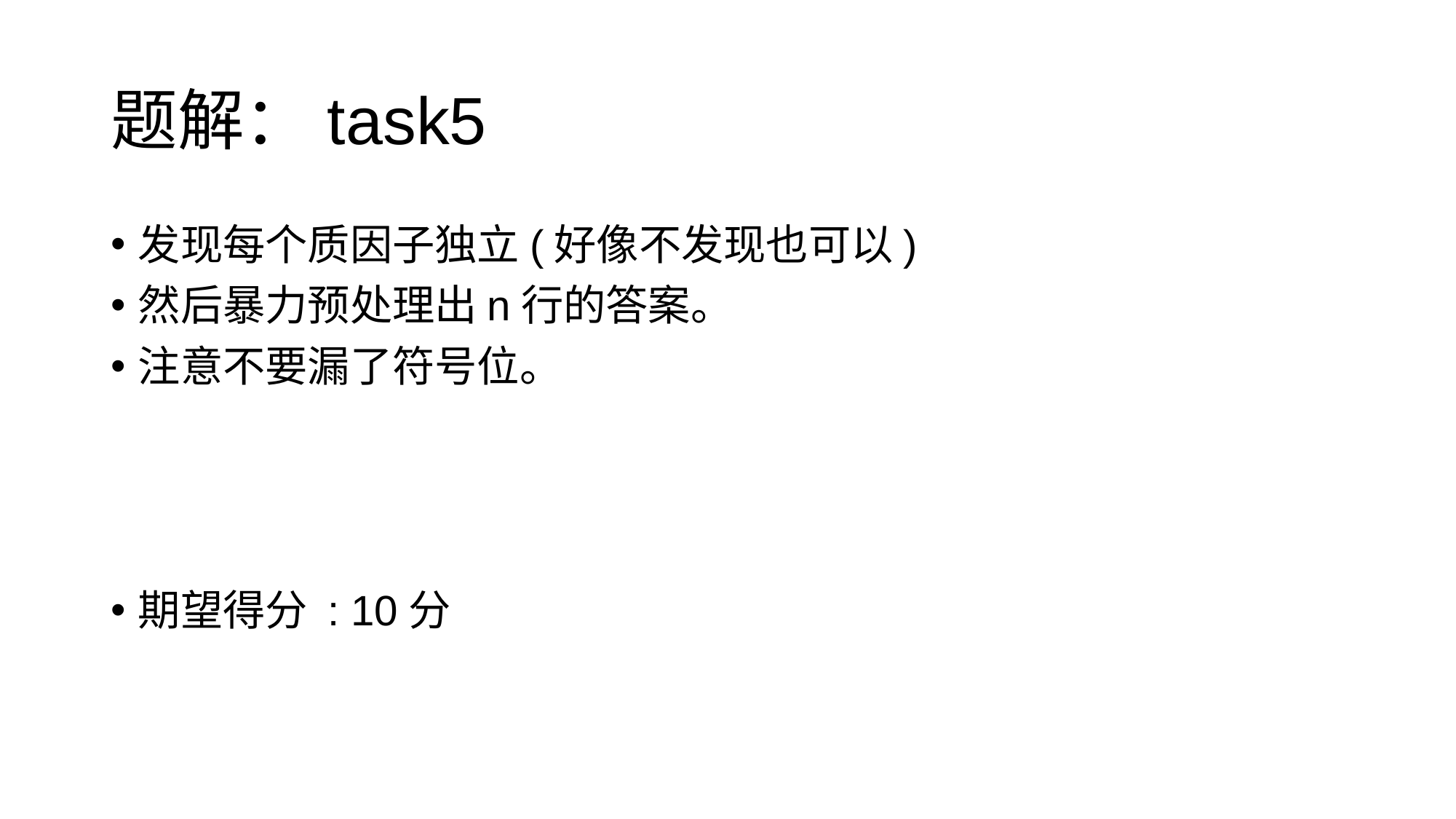

# 题解：task5
发现每个质因子独立(好像不发现也可以)
然后暴力预处理出n行的答案。
注意不要漏了符号位。

期望得分 : 10分